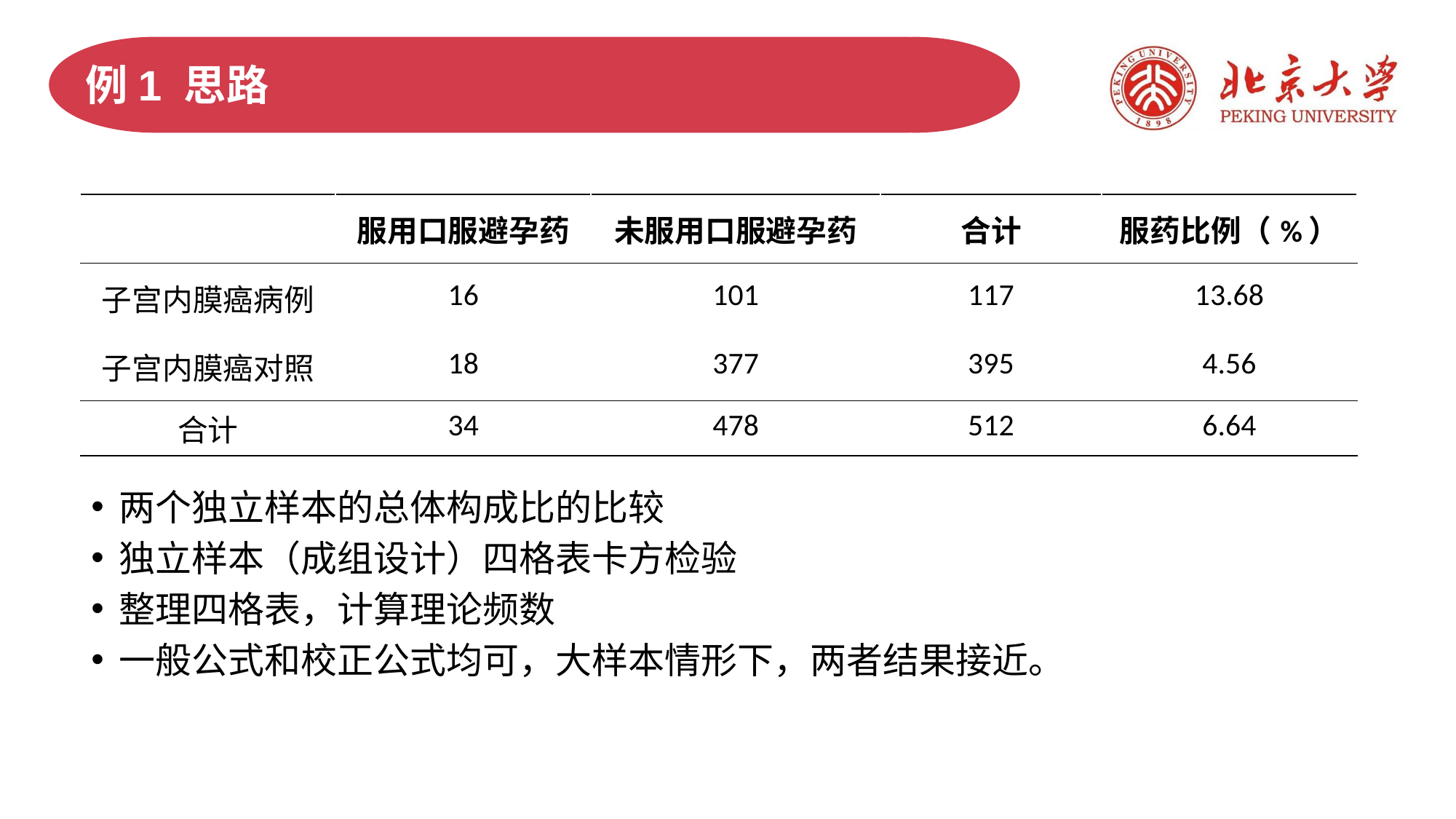

# 例1 思路
|  | 服用口服避孕药 | 未服用口服避孕药 | 合计 | 服药比例（%） |
| --- | --- | --- | --- | --- |
| 子宫内膜癌病例 | 16 | 101 | 117 | 13.68 |
| 子宫内膜癌对照 | 18 | 377 | 395 | 4.56 |
| 合计 | 34 | 478 | 512 | 6.64 |
两个独立样本的总体构成比的比较
独立样本（成组设计）四格表卡方检验
整理四格表，计算理论频数
一般公式和校正公式均可，大样本情形下，两者结果接近。